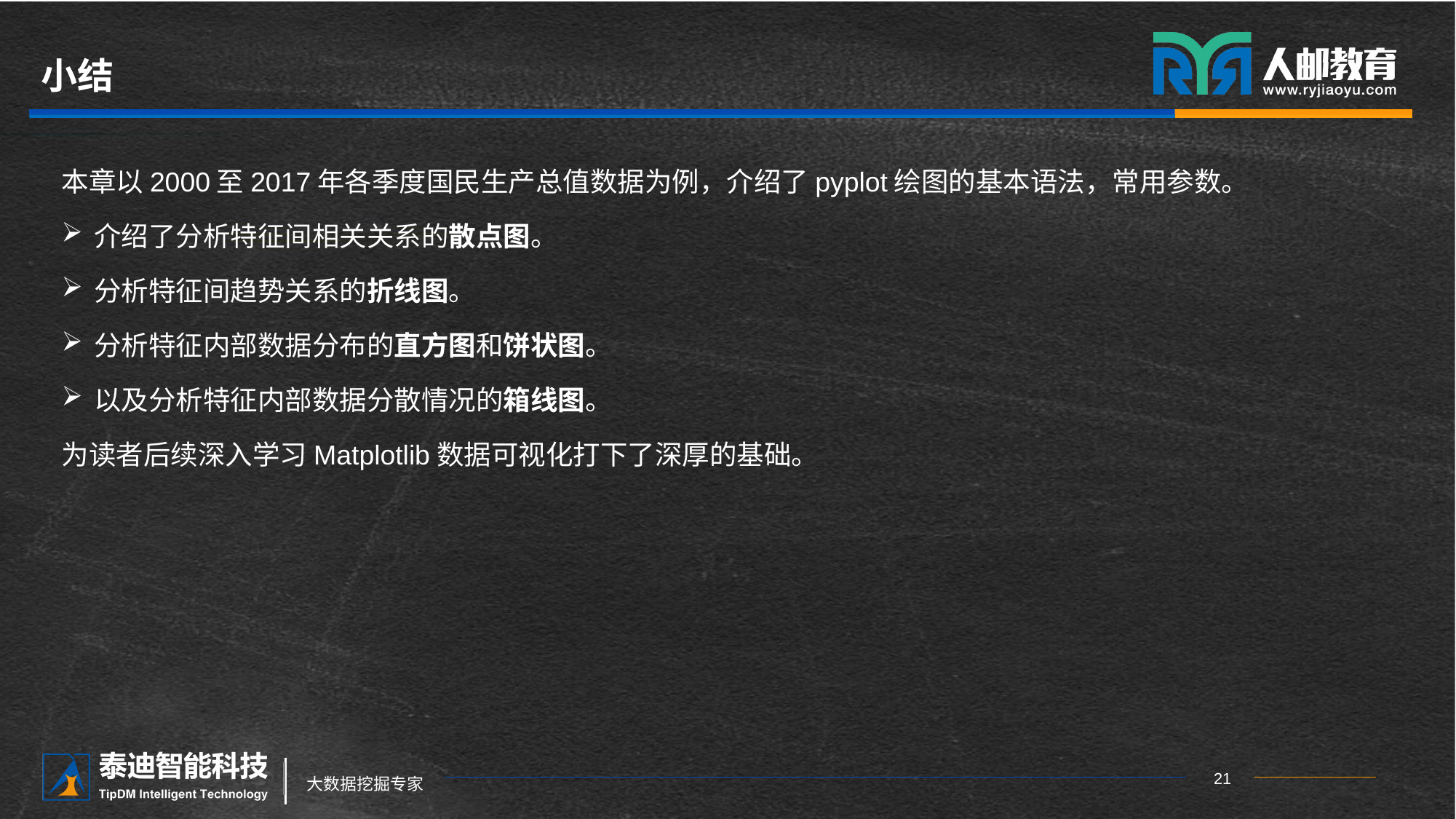

# 小结
本章以2000至2017年各季度国民生产总值数据为例，介绍了pyplot绘图的基本语法，常用参数。
介绍了分析特征间相关关系的散点图。
分析特征间趋势关系的折线图。
分析特征内部数据分布的直方图和饼状图。
以及分析特征内部数据分散情况的箱线图。
为读者后续深入学习Matplotlib数据可视化打下了深厚的基础。